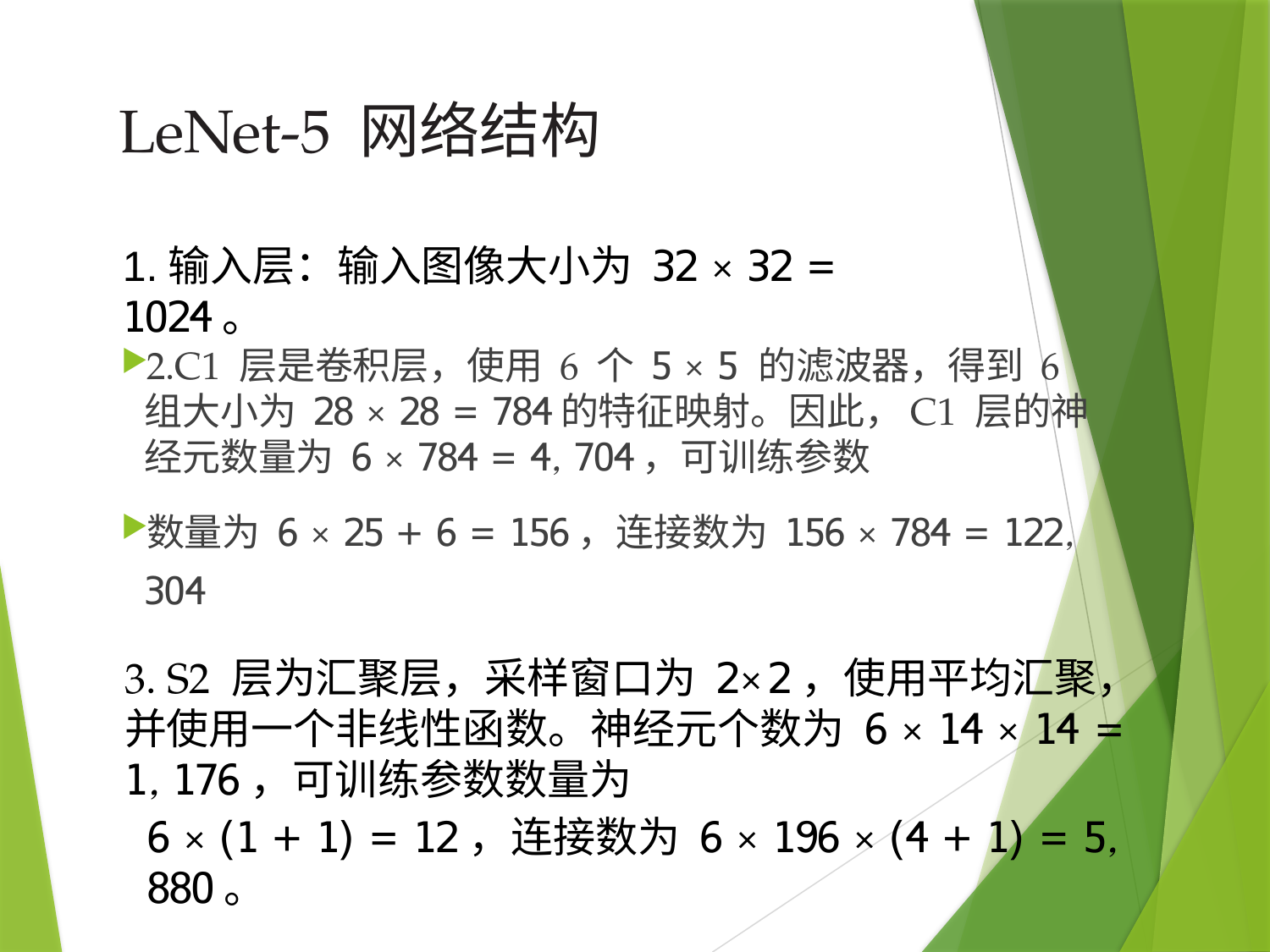

# LeNet-5 网络结构
1.输入层：输入图像大小为 32 × 32 = 1024。

2.C1 层是卷积层，使用 6 个 5 × 5 的滤波器，得到 6 组大小为 28 × 28 = 784的特征映射。因此，C1 层的神经元数量为 6 × 784 = 4, 704，可训练参数
数量为 6 × 25 + 6 = 156，连接数为 156 × 784 = 122, 304
3. S2 层为汇聚层，采样窗口为 2×2，使用平均汇聚，并使用一个非线性函数。神经元个数为 6 × 14 × 14 = 1, 176，可训练参数数量为
6 × (1 + 1) = 12，连接数为 6 × 196 × (4 + 1) = 5, 880。